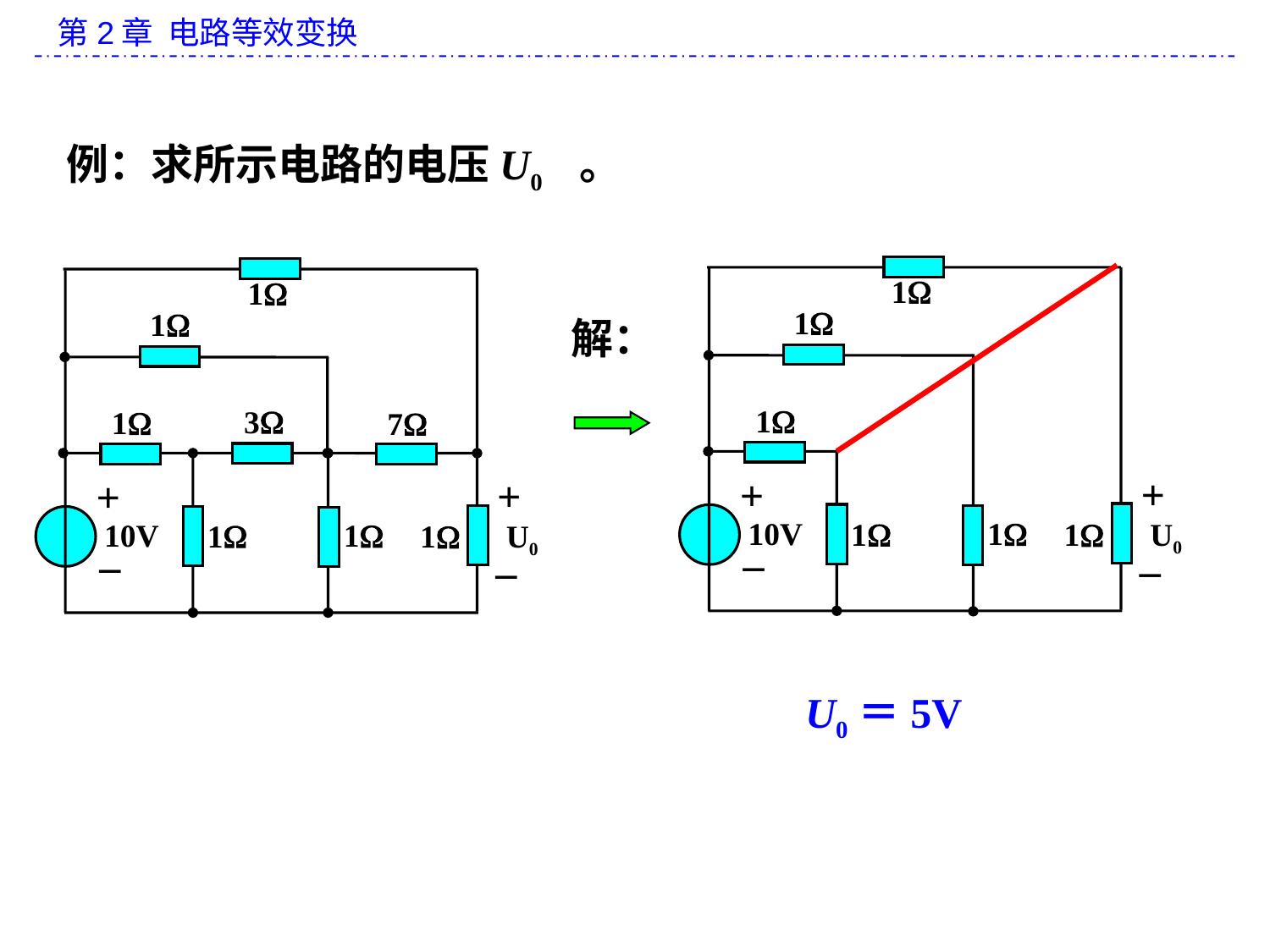

例：求所示电路的电压U0   。

1Ω

1Ω

1Ω

+
+

_
10V
1Ω
1Ω
1Ω
U0
_

1Ω

1Ω

3Ω
1Ω
7Ω

+
+

_
10V
1Ω
1Ω
1Ω
U0
_

解：

U0＝5V